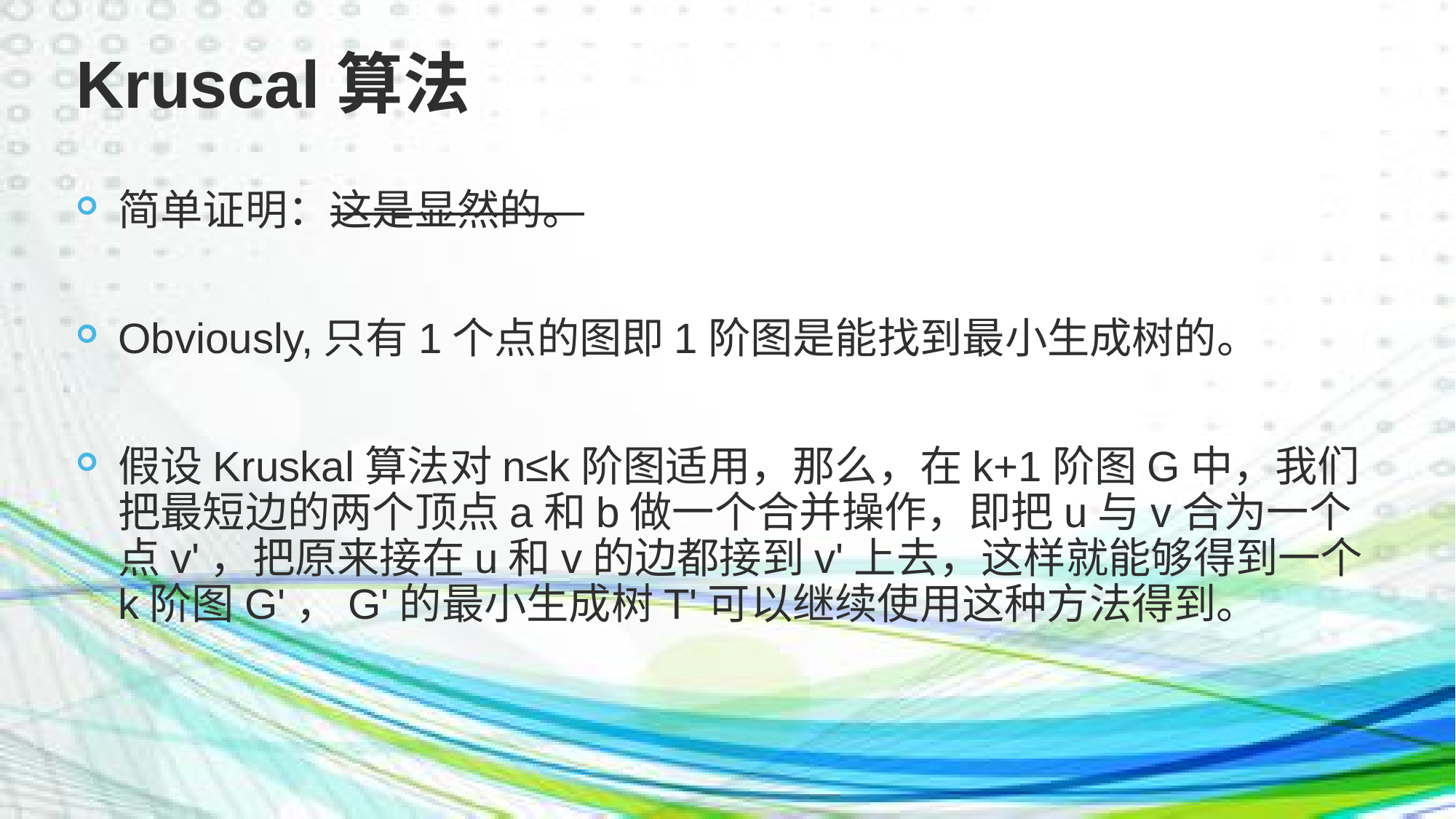

# Kruscal算法
简单证明：这是显然的。

Obviously,只有1个点的图即1阶图是能找到最小生成树的。

假设Kruskal算法对n≤k阶图适用，那么，在k+1阶图G中，我们把最短边的两个顶点a和b做一个合并操作，即把u与v合为一个点v'，把原来接在u和v的边都接到v'上去，这样就能够得到一个k阶图G'，G'的最小生成树T'可以继续使用这种方法得到。